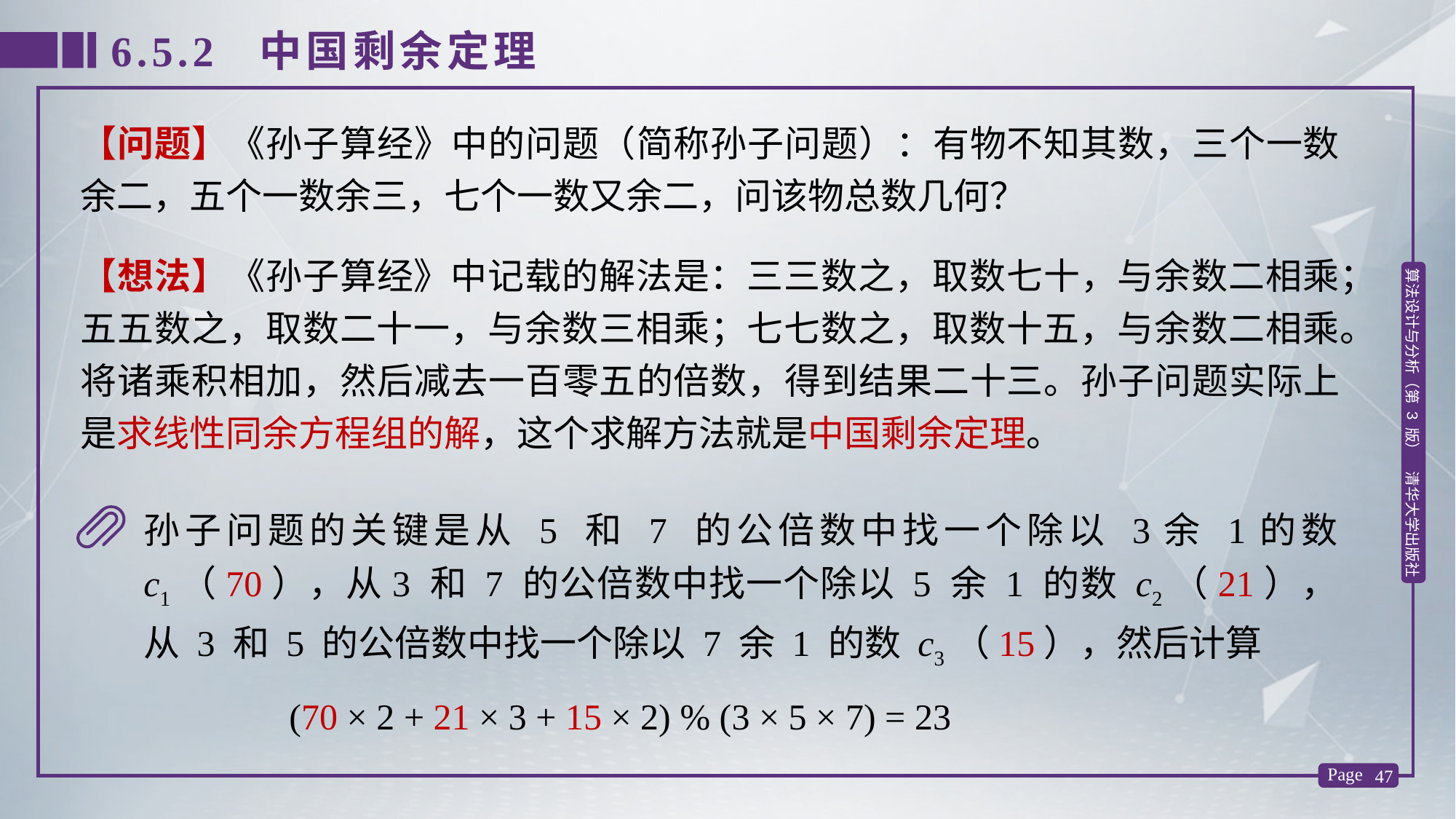

6.5.2  中国剩余定理
【问题】《孙子算经》中的问题（简称孙子问题）：有物不知其数，三个一数余二，五个一数余三，七个一数又余二，问该物总数几何？
【想法】《孙子算经》中记载的解法是：三三数之，取数七十，与余数二相乘；五五数之，取数二十一，与余数三相乘；七七数之，取数十五，与余数二相乘。将诸乘积相加，然后减去一百零五的倍数，得到结果二十三。孙子问题实际上是求线性同余方程组的解，这个求解方法就是中国剩余定理。
孙子问题的关键是从 5 和 7 的公倍数中找一个除以 3余 1的数 c1（70），从3 和 7 的公倍数中找一个除以 5 余 1 的数 c2（21），从 3 和 5 的公倍数中找一个除以 7 余 1 的数 c3（15），然后计算
                (70 × 2 + 21 × 3 + 15 × 2) % (3 × 5 × 7) = 23